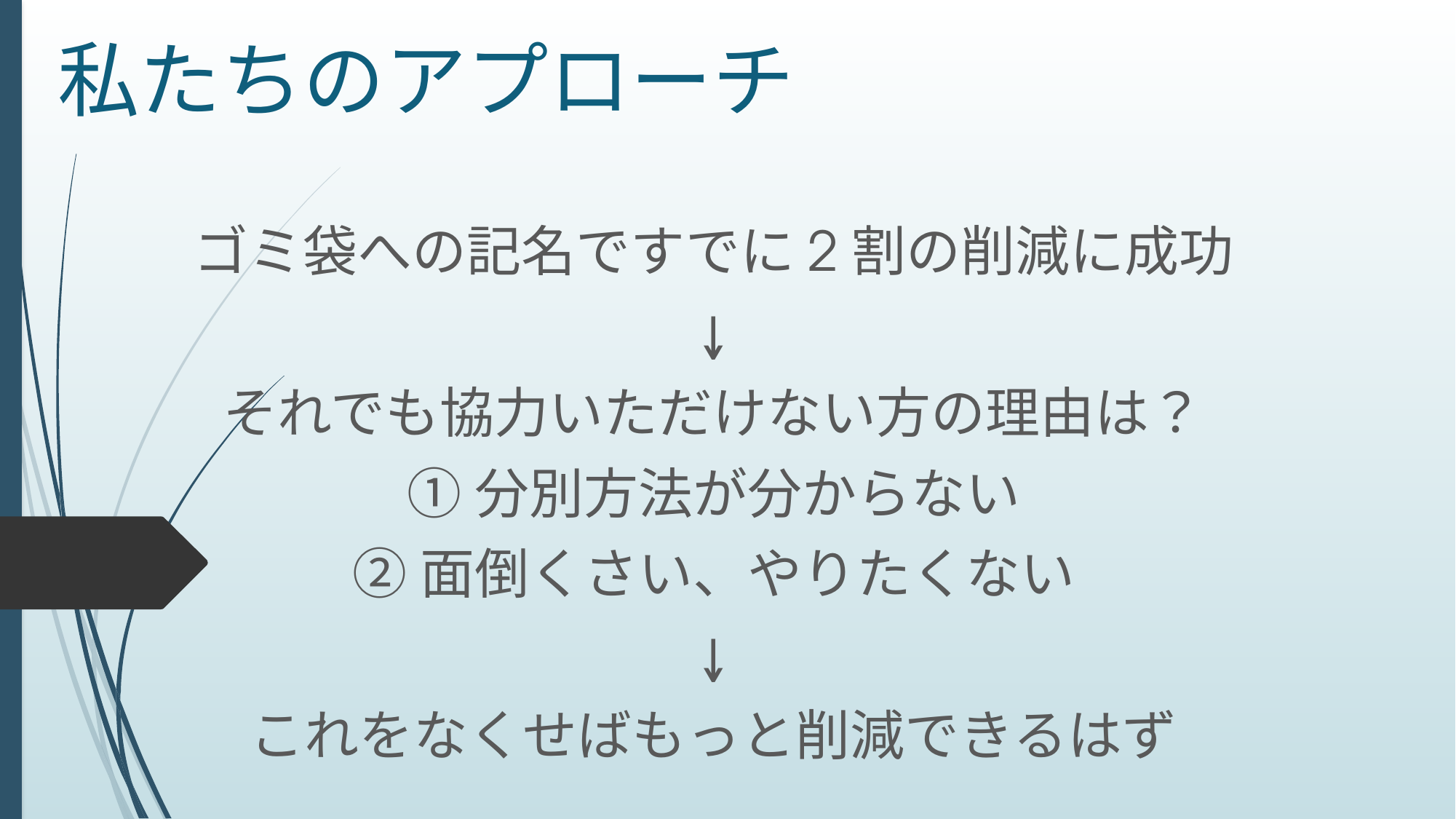

# 私たちのアプローチ
ゴミ袋への記名ですでに2割の削減に成功
↓
それでも協力いただけない方の理由は？
①分別方法が分からない
②面倒くさい、やりたくない
↓
これをなくせばもっと削減できるはず